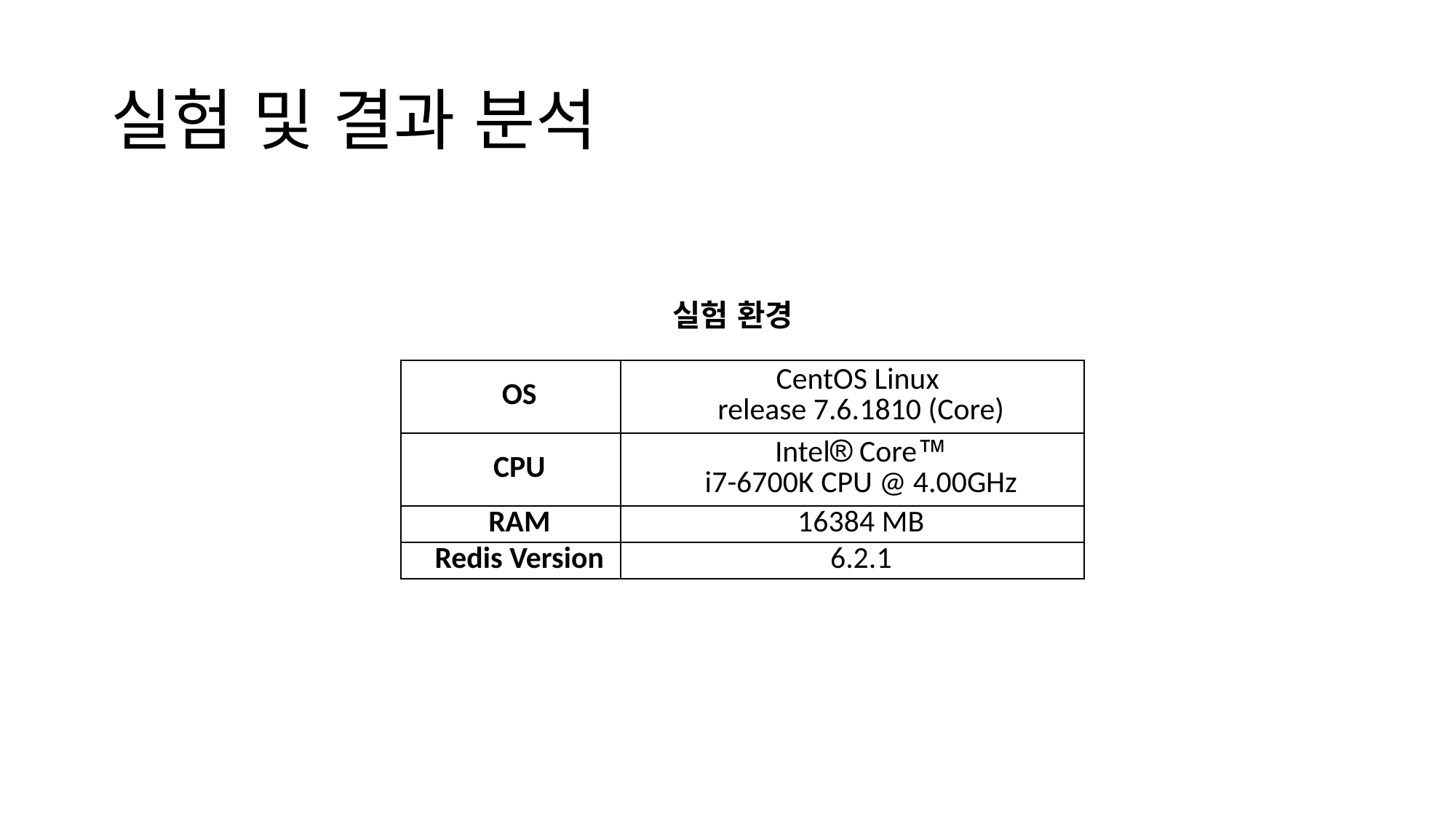

# 실험 및 결과 분석
실험 환경
| OS | CentOS Linux release 7.6.1810 (Core) |
| --- | --- |
| CPU | Intel® Core™ i7-6700K CPU @ 4.00GHz |
| RAM | 16384 MB |
| Redis Version | 6.2.1 |